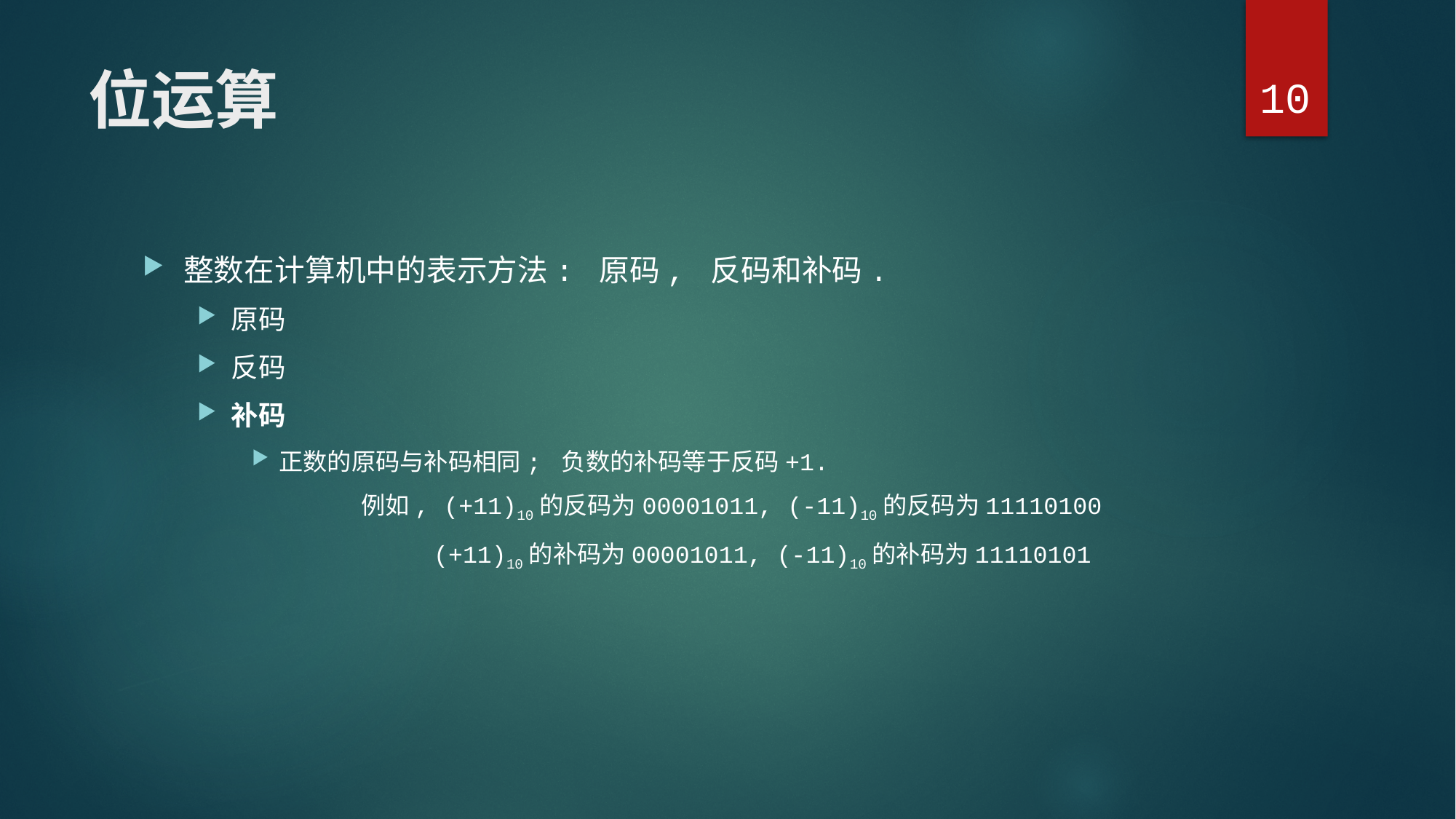

10
# 位运算
整数在计算机中的表示方法: 原码, 反码和补码.
原码
反码
补码
正数的原码与补码相同; 负数的补码等于反码+1.
	例如, (+11)10的反码为00001011, (-11)10的反码为11110100
	     (+11)10的补码为00001011, (-11)10的补码为11110101